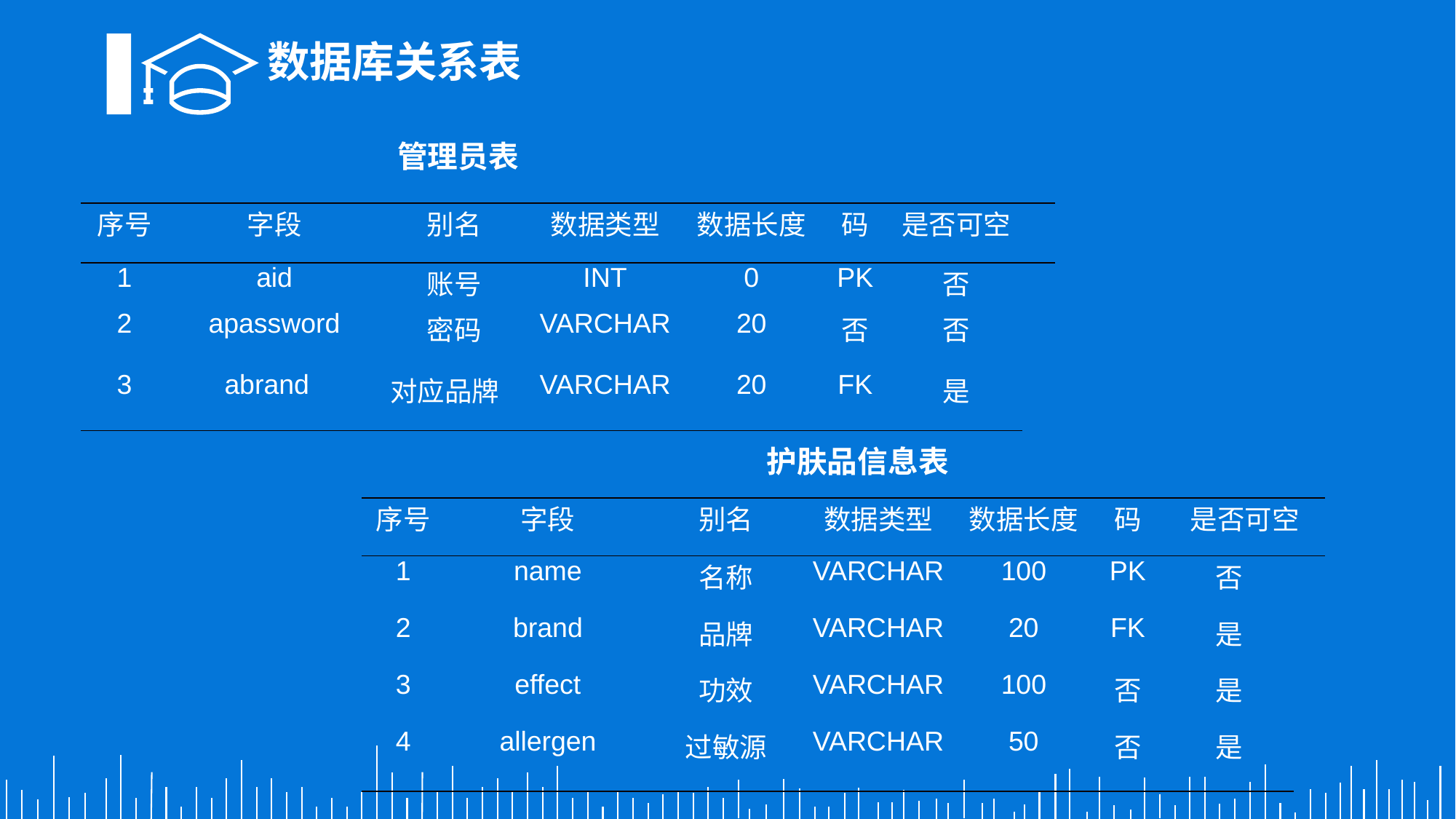

数据库关系表

管理员表
| 序号 | 字段 | 别名 | 数据类型 | 数据长度 | 码 | 是否可空 |  |
| --- | --- | --- | --- | --- | --- | --- | --- |
| 1 | aid | 账号 | INT | 0 | PK | 否 |  |
| 2 | apassword | 密码 | VARCHAR | 20 | 否 | 否 |  |
| 3 | abrand | 对应品牌 | VARCHAR | 20 | FK | 是 |  |
护肤品信息表
| 序号 | 字段 | 别名 | 数据类型 | 数据长度 | 码 | 是否可空 |  |
| --- | --- | --- | --- | --- | --- | --- | --- |
| 1 | name | 名称 | VARCHAR | 100 | PK | 否 |  |
| 2 | brand | 品牌 | VARCHAR | 20 | FK | 是 |  |
| 3 | effect | 功效 | VARCHAR | 100 | 否 | 是 |  |
| 4 | allergen | 过敏源 | VARCHAR | 50 | 否 | 是 |  |